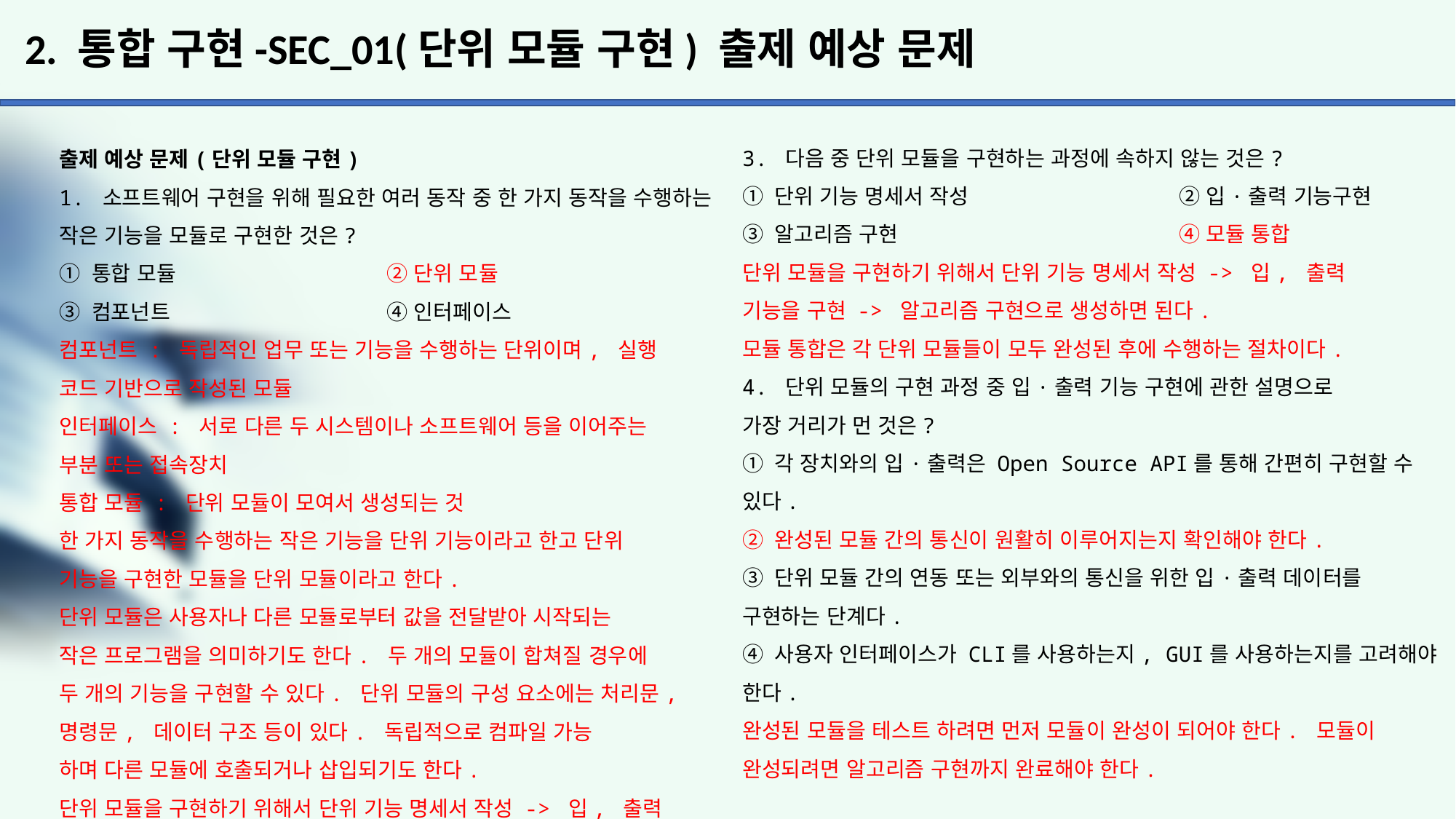

# 2. 통합 구현-SEC_01(단위 모듈 구현) 출제 예상 문제
3. 다음 중 단위 모듈을 구현하는 과정에 속하지 않는 것은?
① 단위 기능 명세서 작성 		② 입·출력 기능구현
③ 알고리즘 구현 			④ 모듈 통합
단위 모듈을 구현하기 위해서 단위 기능 명세서 작성 -> 입, 출력
기능을 구현 -> 알고리즘 구현으로 생성하면 된다.
모듈 통합은 각 단위 모듈들이 모두 완성된 후에 수행하는 절차이다.
4. 단위 모듈의 구현 과정 중 입·출력 기능 구현에 관한 설명으로
가장 거리가 먼 것은?
① 각 장치와의 입·출력은 Open Source API를 통해 간편히 구현할 수 있다.
② 완성된 모듈 간의 통신이 원활히 이루어지는지 확인해야 한다.
③ 단위 모듈 간의 연동 또는 외부와의 통신을 위한 입·출력 데이터를 구현하는 단계다.
④ 사용자 인터페이스가 CLI를 사용하는지, GUI를 사용하는지를 고려해야 한다.
완성된 모듈을 테스트 하려면 먼저 모듈이 완성이 되어야 한다. 모듈이
완성되려면 알고리즘 구현까지 완료해야 한다.
출제 예상 문제(단위 모듈 구현)
1. 소프트웨어 구현을 위해 필요한 여러 동작 중 한 가지 동작을 수행하는 작은 기능을 모듈로 구현한 것은?
① 통합 모듈		② 단위 모듈
③ 컴포넌트		④ 인터페이스
컴포넌트 : 독립적인 업무 또는 기능을 수행하는 단위이며, 실행
코드 기반으로 작성된 모듈
인터페이스 : 서로 다른 두 시스템이나 소프트웨어 등을 이어주는
부분 또는 접속장치
통합 모듈 : 단위 모듈이 모여서 생성되는 것
한 가지 동작을 수행하는 작은 기능을 단위 기능이라고 한고 단위
기능을 구현한 모듈을 단위 모듈이라고 한다.
단위 모듈은 사용자나 다른 모듈로부터 값을 전달받아 시작되는
작은 프로그램을 의미하기도 한다. 두 개의 모듈이 합쳐질 경우에
두 개의 기능을 구현할 수 있다. 단위 모듈의 구성 요소에는 처리문, 명령문, 데이터 구조 등이 있다. 독립적으로 컴파일 가능
하며 다른 모듈에 호출되거나 삽입되기도 한다.
단위 모듈을 구현하기 위해서 단위 기능 명세서 작성 -> 입, 출력
기능을 구현 -> 알고리즘 구현으로 생성하면 된다.
2. 단위 모듈에 대한 설명으로 가장 옳지 않은 것은?
① 처리문, 명령문, 데이터 구조 등이 포함되어 있다.
② 사용자나 다른 모듈로부터 값을 제공받아 시작되는 작은 프로그램이라고 할 수 있다.
③ 하나의 기능을 구현하므로, 두 개의 모듈을 통합하는
경우 두 개의 기능을 구현할 수 있다.
④ 독립적인 컴파일이 불가능하여, 모듈 통합이 이루어진
후에야 컴파일이 가능하다.
단위 모듈은 독립적으로 컴파일 가능하며 다른 모듈에 호출되거나 삽입되기도 한다.